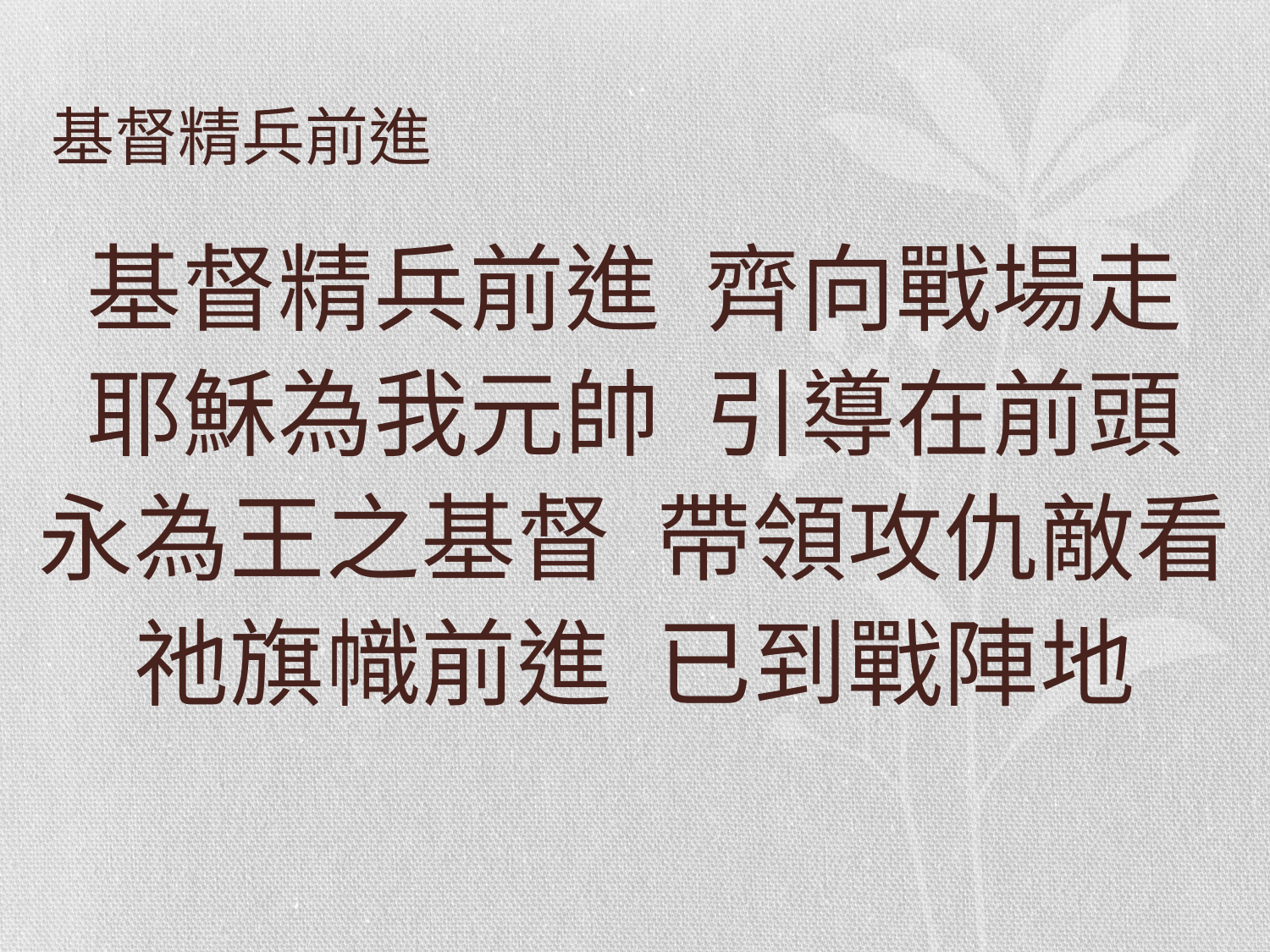

# 基督精兵前進
基督精兵前進  齊向戰場走
耶穌為我元帥  引導在前頭
永為王之基督  帶領攻仇敵看
祂旗幟前進  已到戰陣地